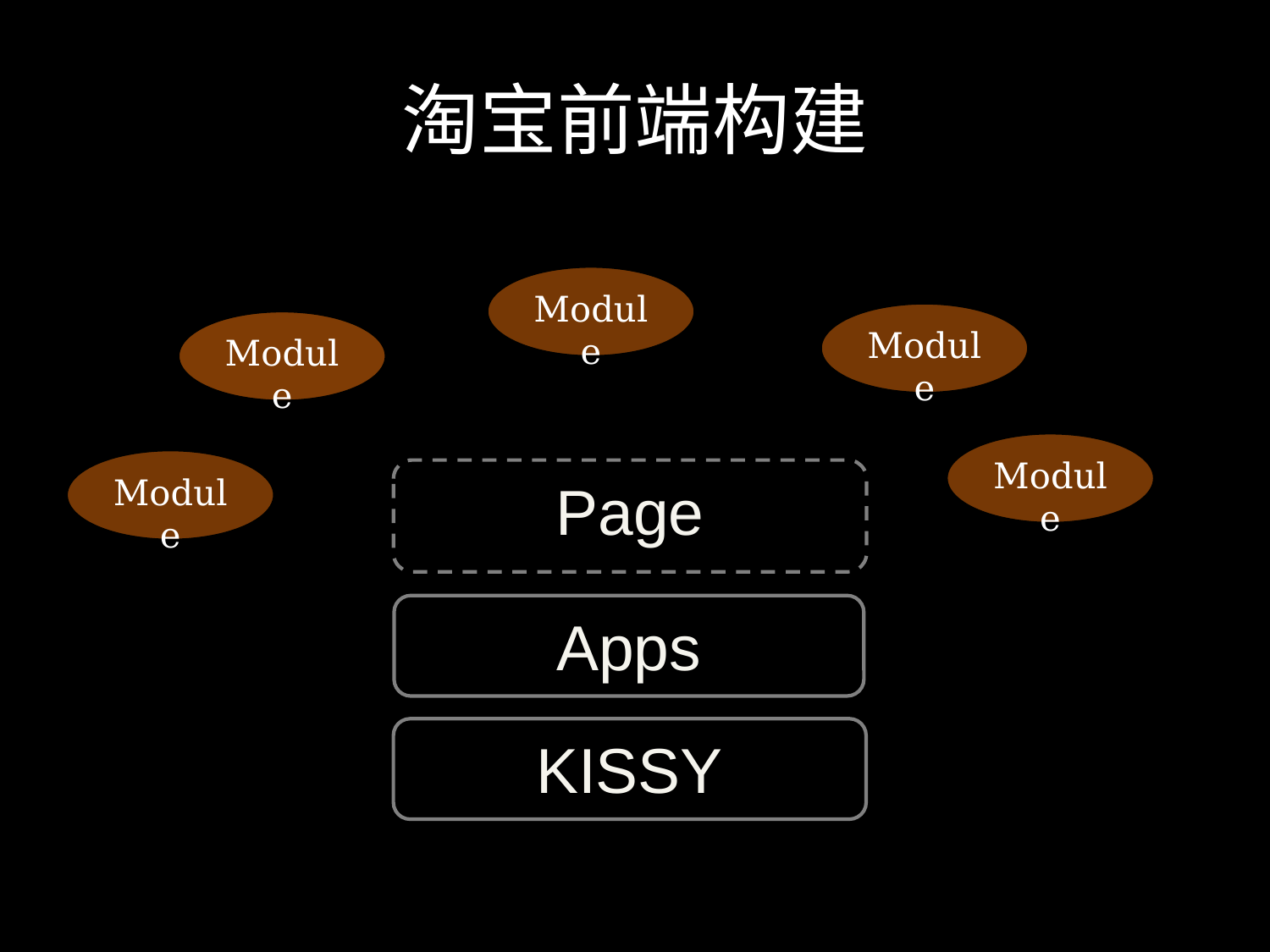

# 淘宝前端构建
Module
Module
Module
Module
Module
Page
Apps
KISSY